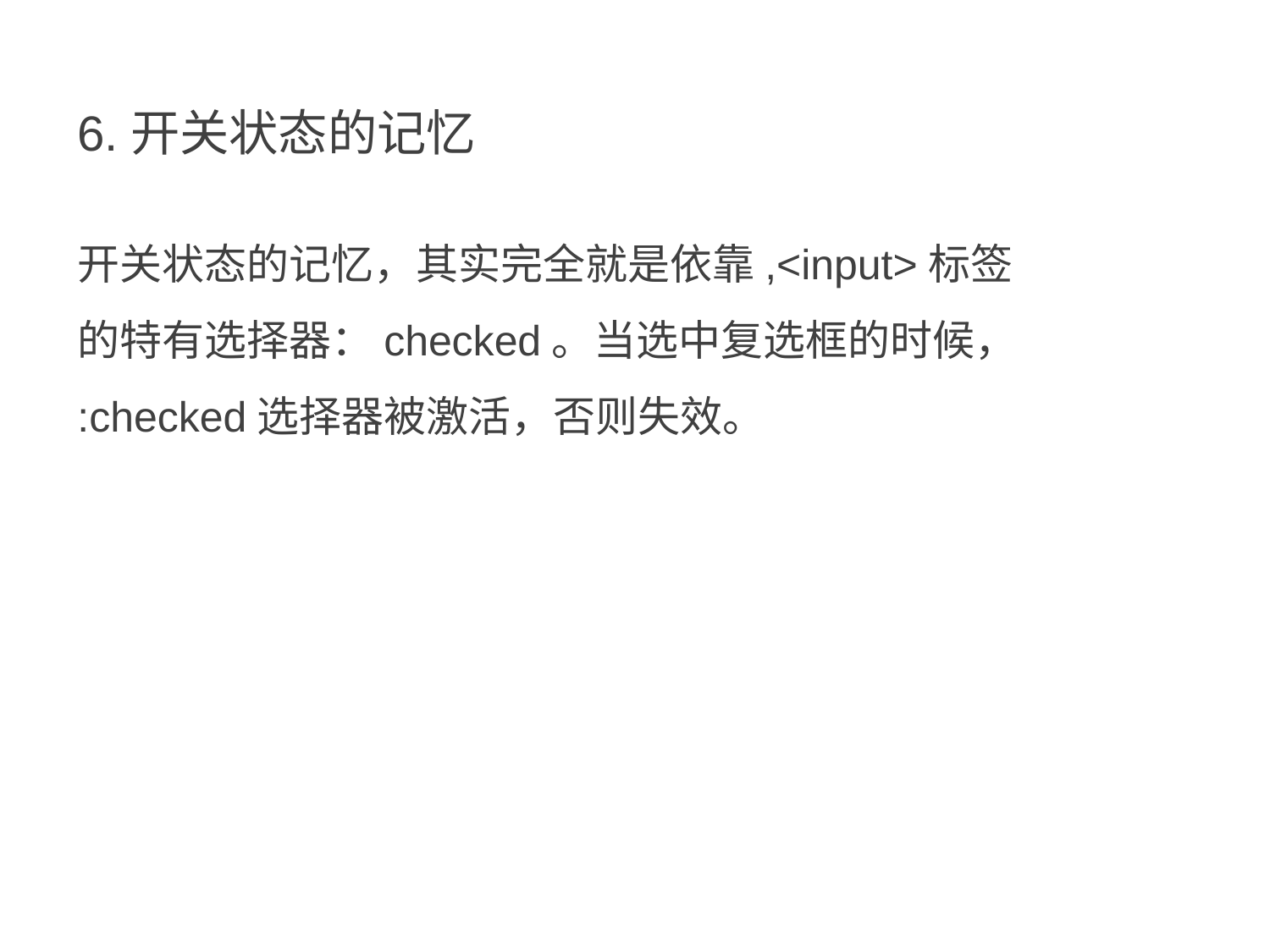

6.开关状态的记忆
开关状态的记忆，其实完全就是依靠,<input>标签的特有选择器：checked。当选中复选框的时候，
:checked选择器被激活，否则失效。